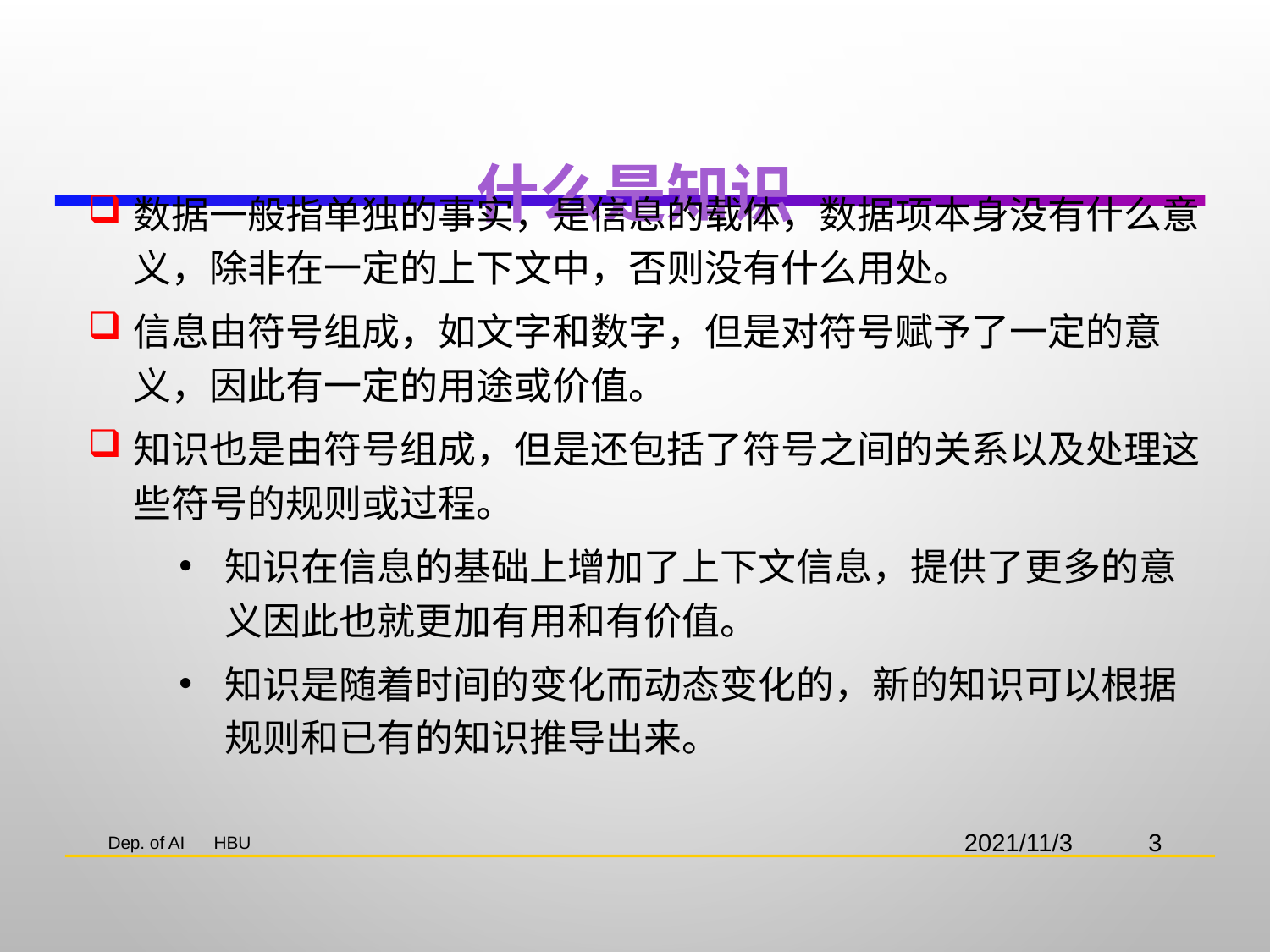

# 什么是知识
数据一般指单独的事实，是信息的载体，数据项本身没有什么意义，除非在一定的上下文中，否则没有什么用处。
信息由符号组成，如文字和数字，但是对符号赋予了一定的意义，因此有一定的用途或价值。
知识也是由符号组成，但是还包括了符号之间的关系以及处理这些符号的规则或过程。
知识在信息的基础上增加了上下文信息，提供了更多的意义因此也就更加有用和有价值。
知识是随着时间的变化而动态变化的，新的知识可以根据规则和已有的知识推导出来。
Dep. of AI      HBU
2021/11/3
3